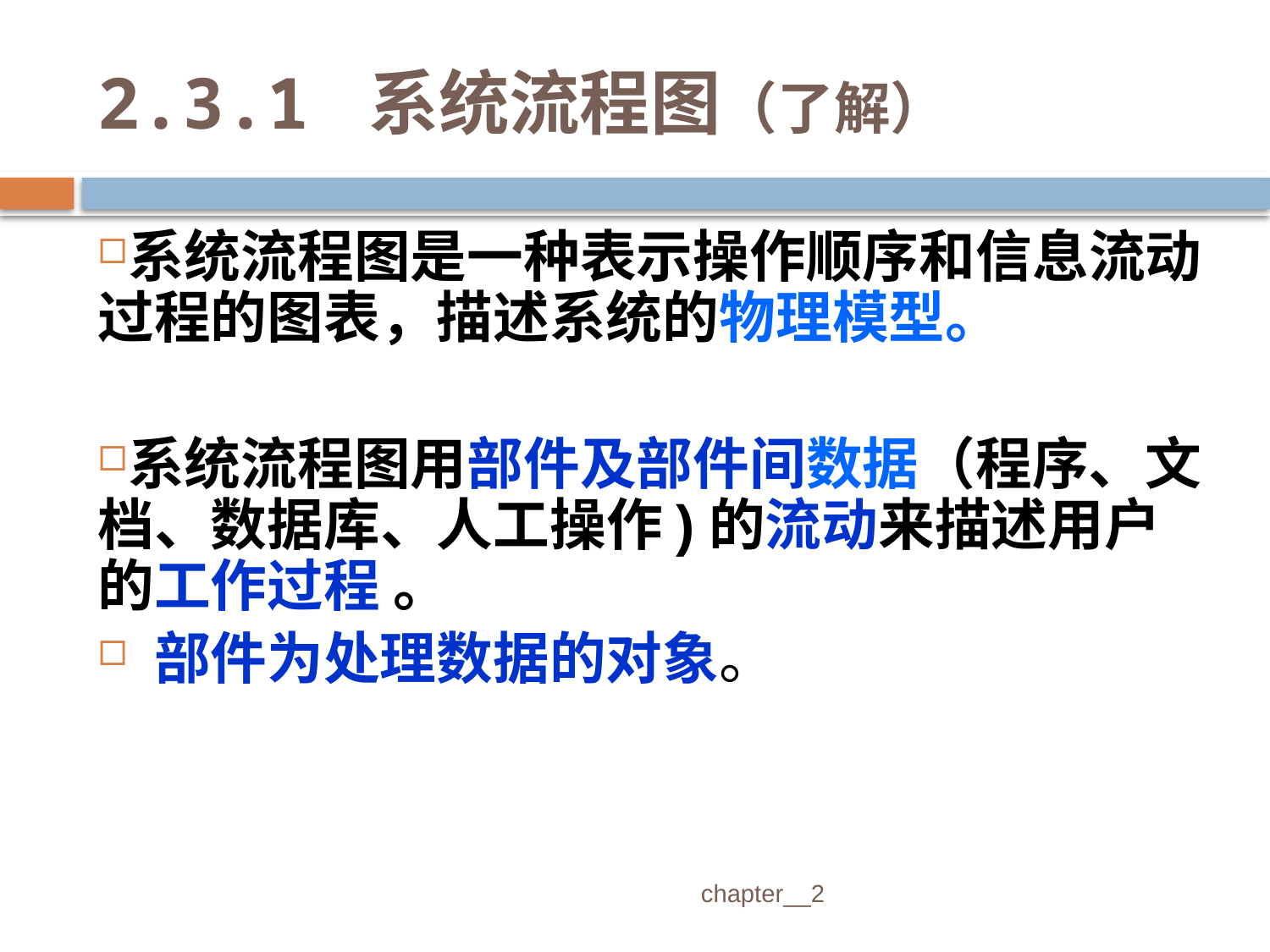

# 2.3.1 系统流程图（了解）
21
系统流程图是一种表示操作顺序和信息流动过程的图表，描述系统的物理模型。

系统流程图用部件及部件间数据（程序、文档、数据库、人工操作)的流动来描述用户的工作过程 。
 部件为处理数据的对象。

 chapter__2